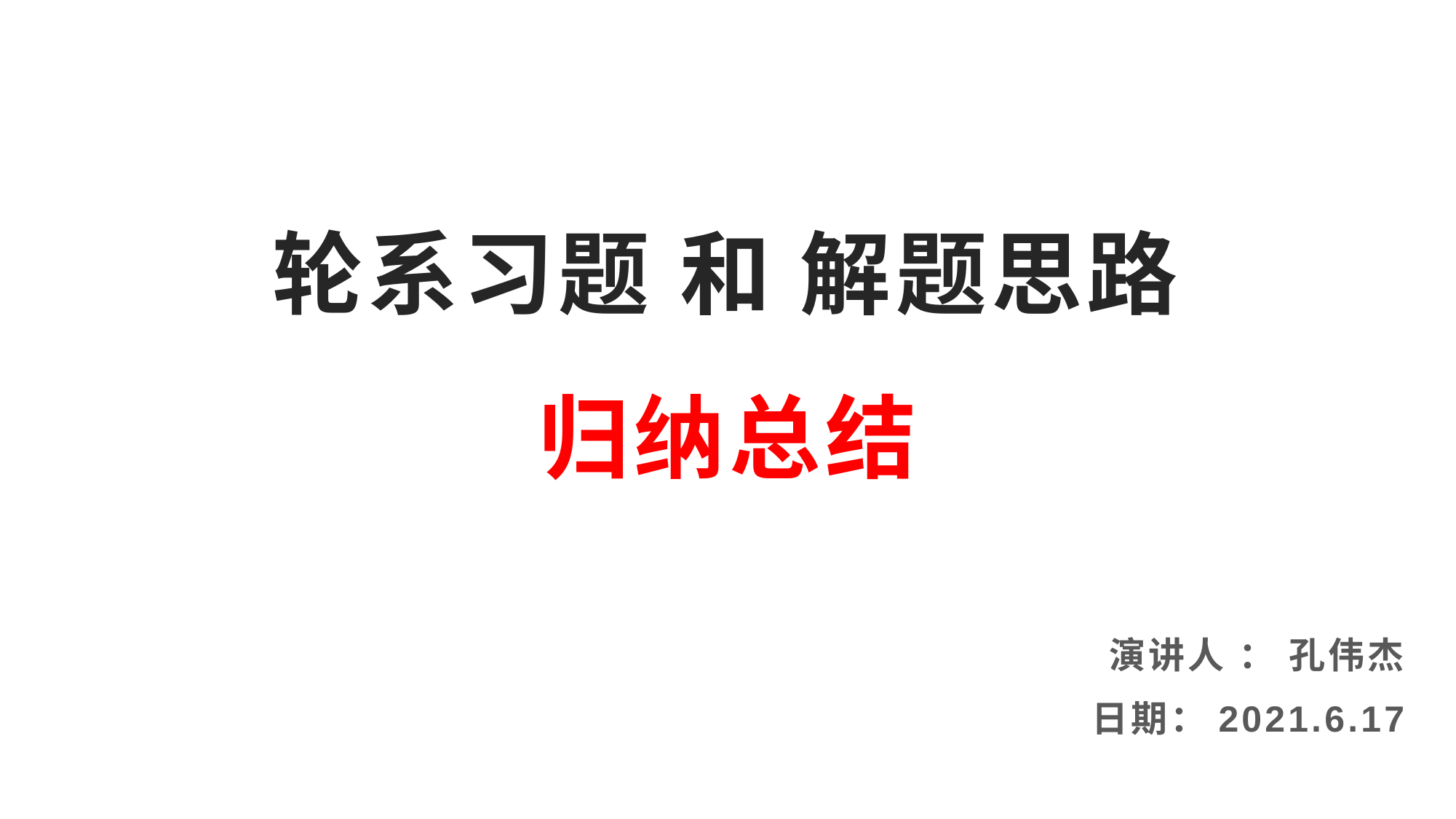

# 轮系习题 和 解题思路 归纳总结
演讲人 ： 孔伟杰
日期：2021.6.17